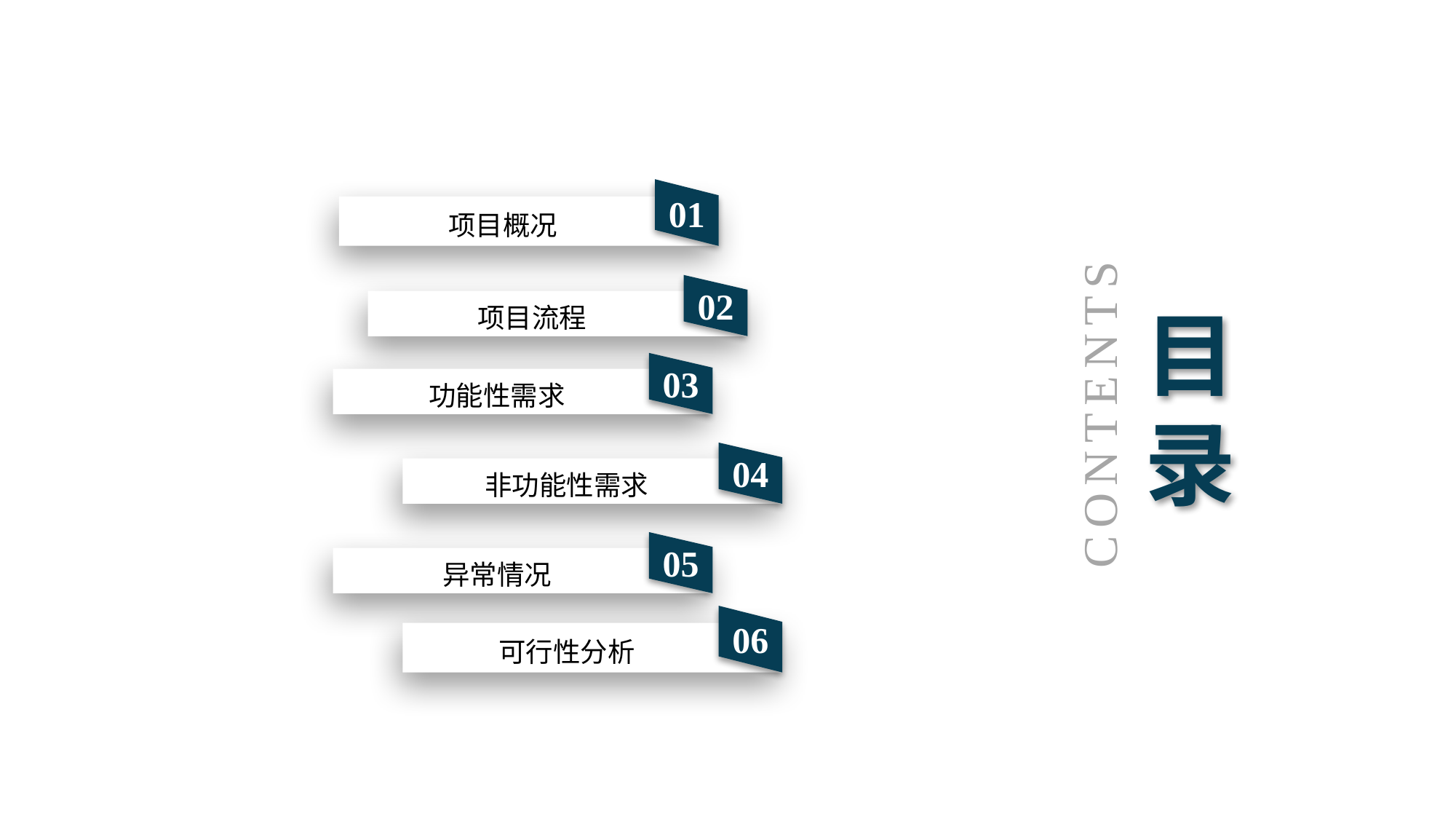

01
项目概况
02
项目流程
目录
03
功能性需求
04
非功能性需求
05
异常情况
CONTENTS
06
可行性分析